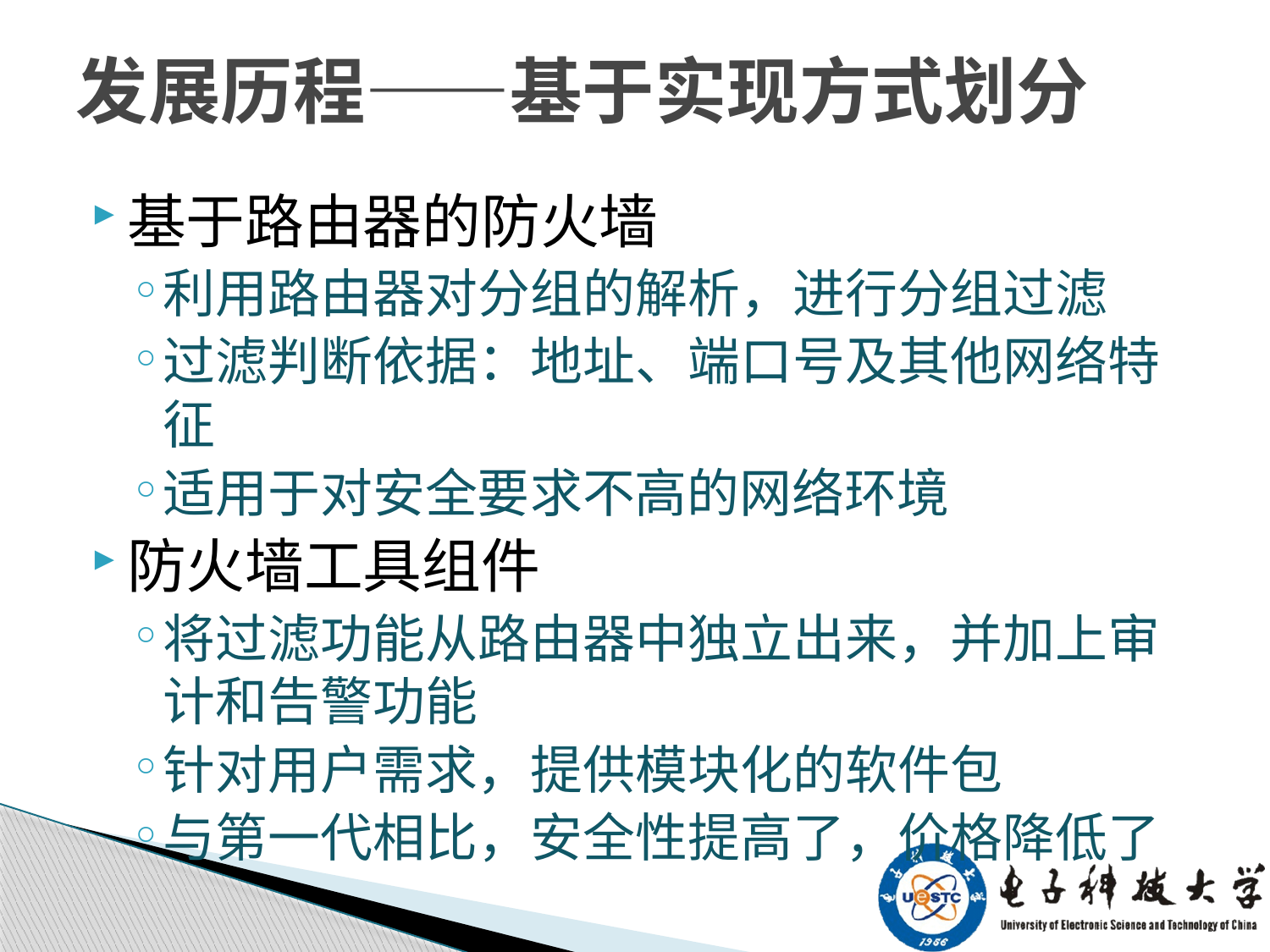

# 发展历程——基于实现方式划分
基于路由器的防火墙
利用路由器对分组的解析，进行分组过滤
过滤判断依据：地址、端口号及其他网络特征
适用于对安全要求不高的网络环境
防火墙工具组件
将过滤功能从路由器中独立出来，并加上审计和告警功能
针对用户需求，提供模块化的软件包
与第一代相比，安全性提高了，价格降低了